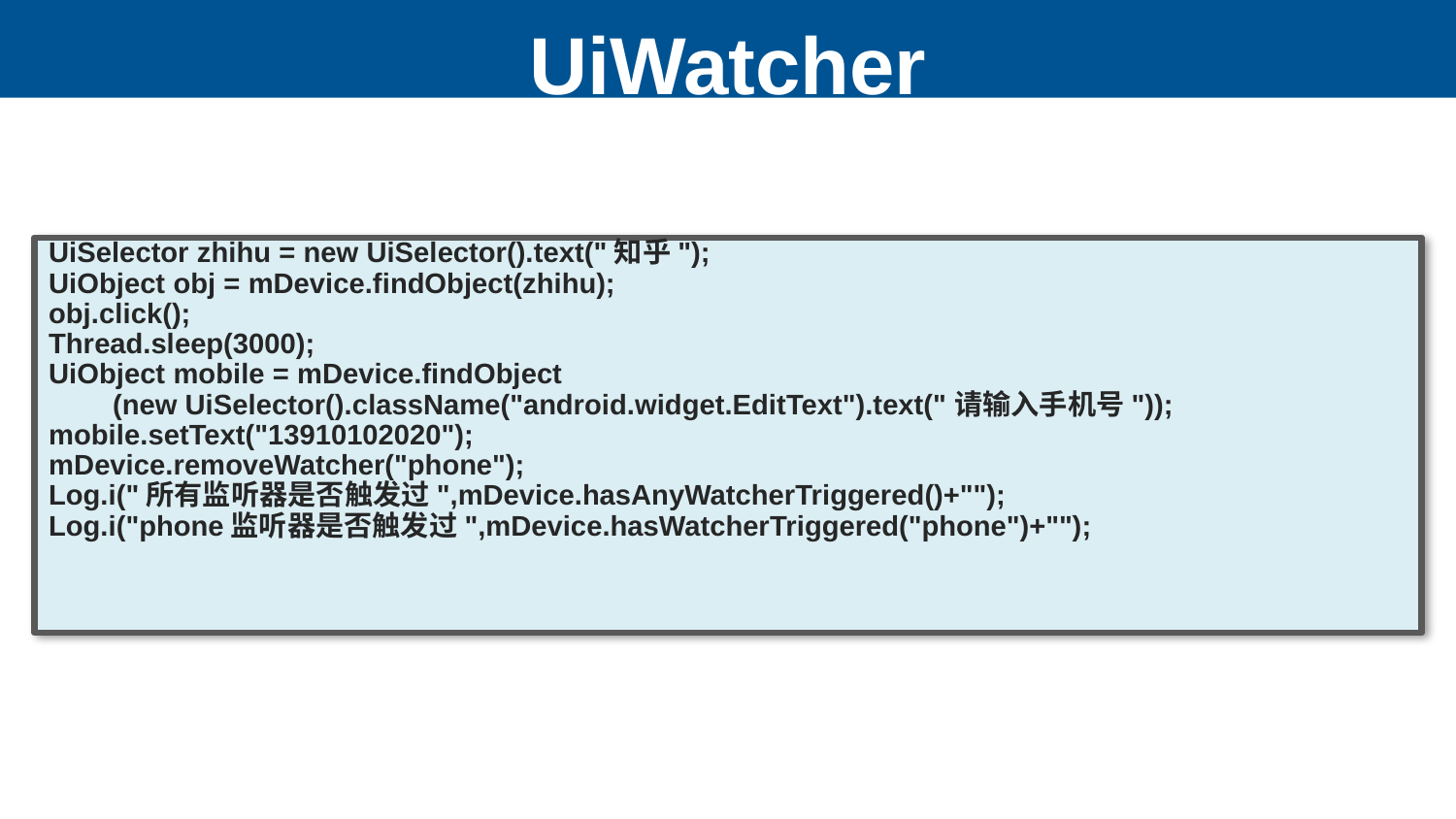

# UiWatcher
UiSelector zhihu = new UiSelector().text("知乎");
UiObject obj = mDevice.findObject(zhihu);
obj.click();
Thread.sleep(3000);
UiObject mobile = mDevice.findObject
        (new UiSelector().className("android.widget.EditText").text("请输入手机号"));
mobile.setText("13910102020");
mDevice.removeWatcher("phone");
Log.i("所有监听器是否触发过",mDevice.hasAnyWatcherTriggered()+"");
Log.i("phone监听器是否触发过",mDevice.hasWatcherTriggered("phone")+"");